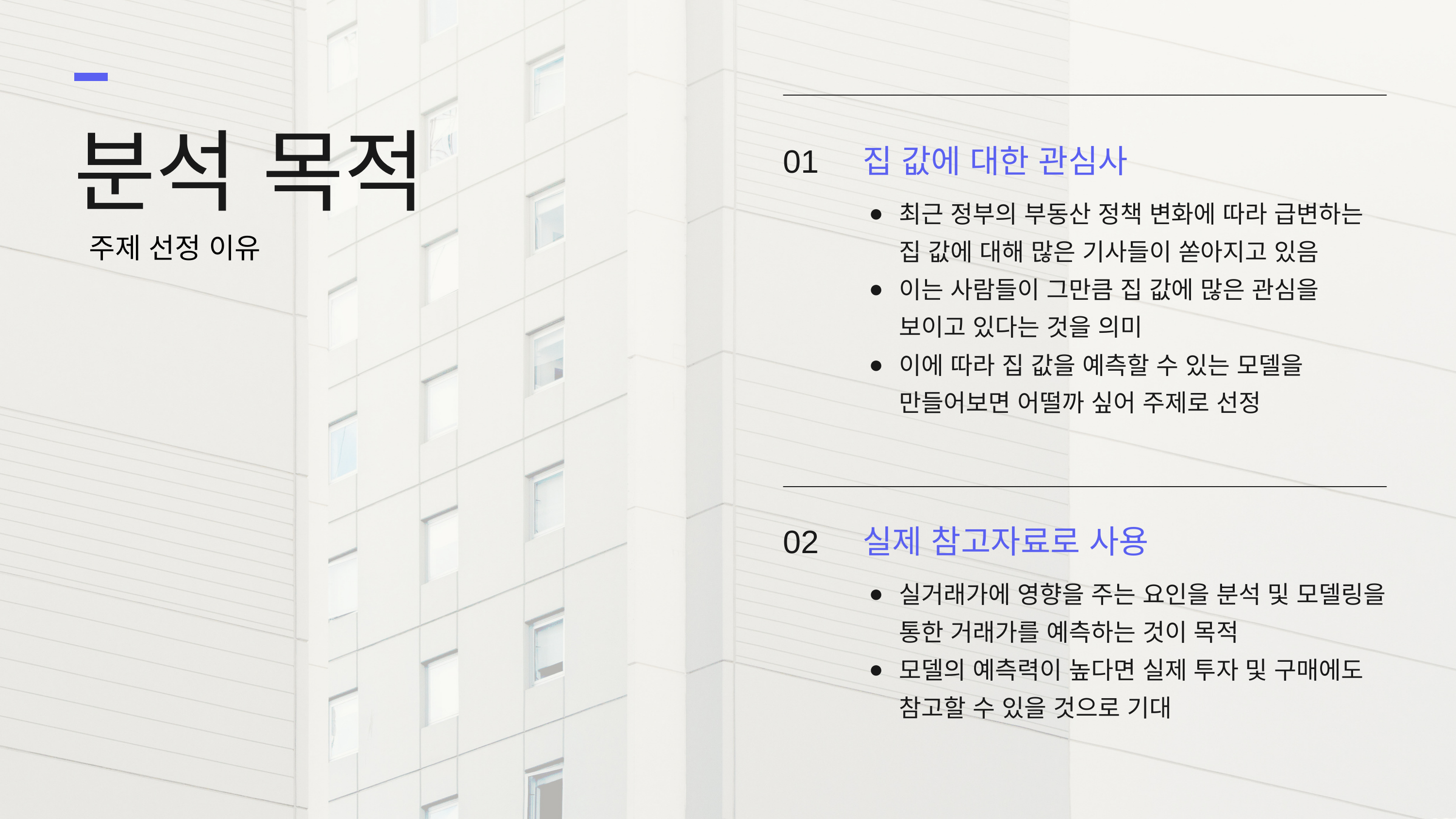

분석 목적
01
집 값에 대한 관심사
최근 정부의 부동산 정책 변화에 따라 급변하는 집 값에 대해 많은 기사들이 쏟아지고 있음
이는 사람들이 그만큼 집 값에 많은 관심을 보이고 있다는 것을 의미
이에 따라 집 값을 예측할 수 있는 모델을 만들어보면 어떨까 싶어 주제로 선정

주제 선정 이유
02
실제 참고자료로 사용
실거래가에 영향을 주는 요인을 분석 및 모델링을 통한 거래가를 예측하는 것이 목적
모델의 예측력이 높다면 실제 투자 및 구매에도 참고할 수 있을 것으로 기대